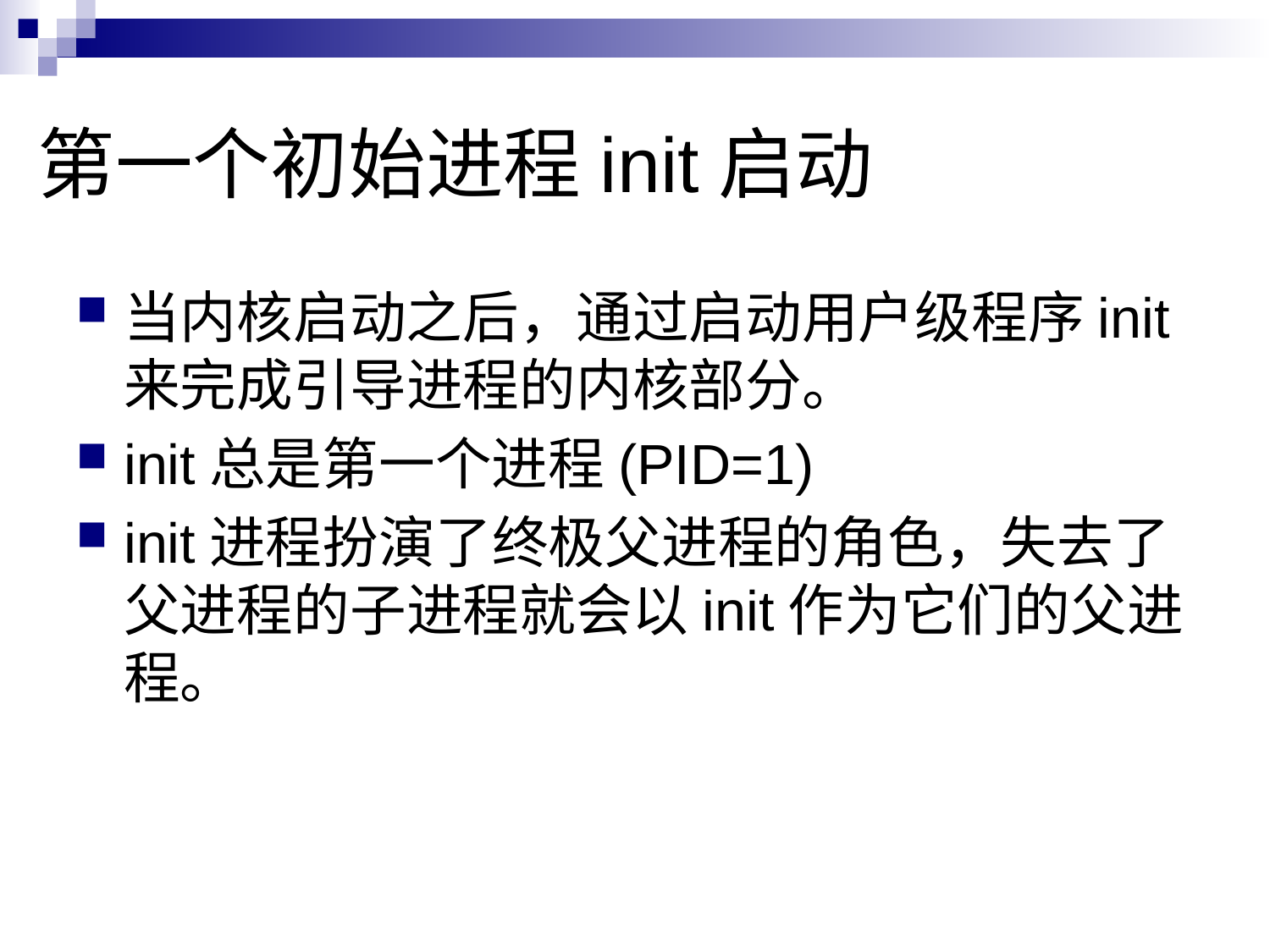

# 第一个初始进程init启动
当内核启动之后，通过启动用户级程序init来完成引导进程的内核部分。
init总是第一个进程(PID=1)
init进程扮演了终极父进程的角色，失去了父进程的子进程就会以init作为它们的父进程。